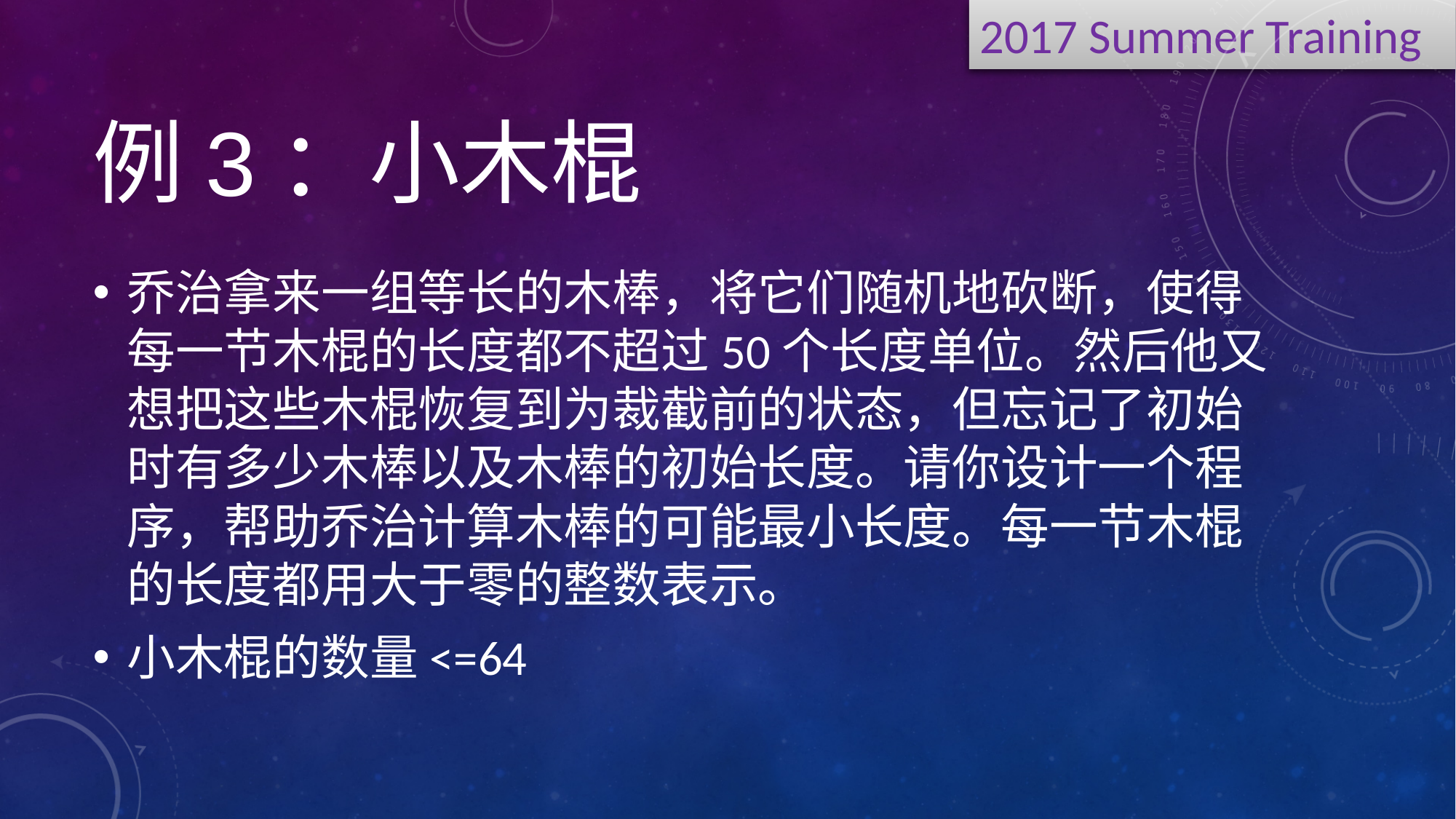

# 例3：小木棍
乔治拿来一组等长的木棒，将它们随机地砍断，使得每一节木棍的长度都不超过50个长度单位。然后他又想把这些木棍恢复到为裁截前的状态，但忘记了初始时有多少木棒以及木棒的初始长度。请你设计一个程序，帮助乔治计算木棒的可能最小长度。每一节木棍的长度都用大于零的整数表示。
小木棍的数量<=64